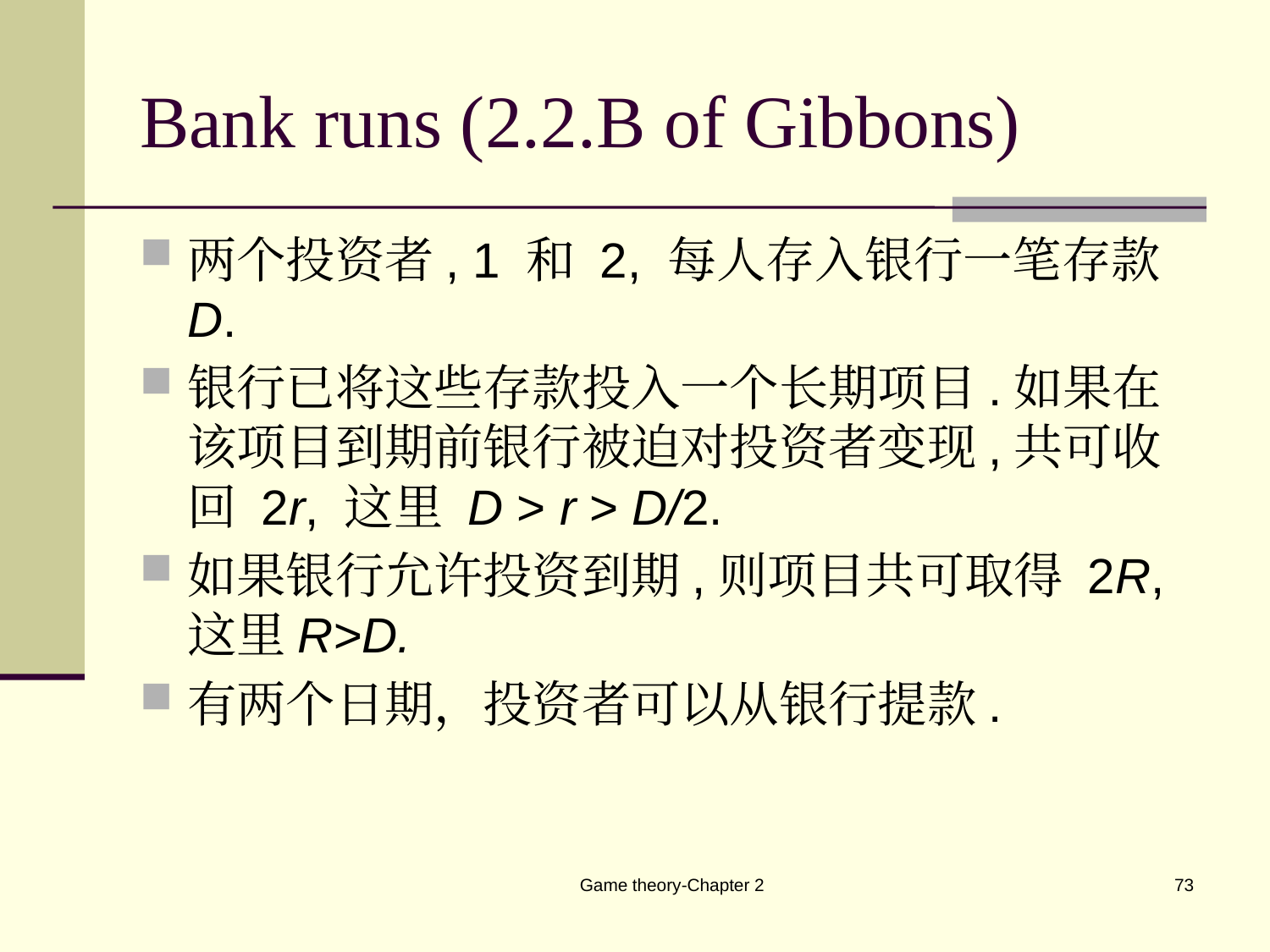

# Bank runs (2.2.B of Gibbons)
两个投资者, 1 和 2, 每人存入银行一笔存款D.
银行已将这些存款投入一个长期项目.如果在该项目到期前银行被迫对投资者变现,共可收回 2r, 这里 D > r > D/2.
如果银行允许投资到期,则项目共可取得 2R, 这里R>D.
有两个日期，投资者可以从银行提款.
Game theory-Chapter 2
73